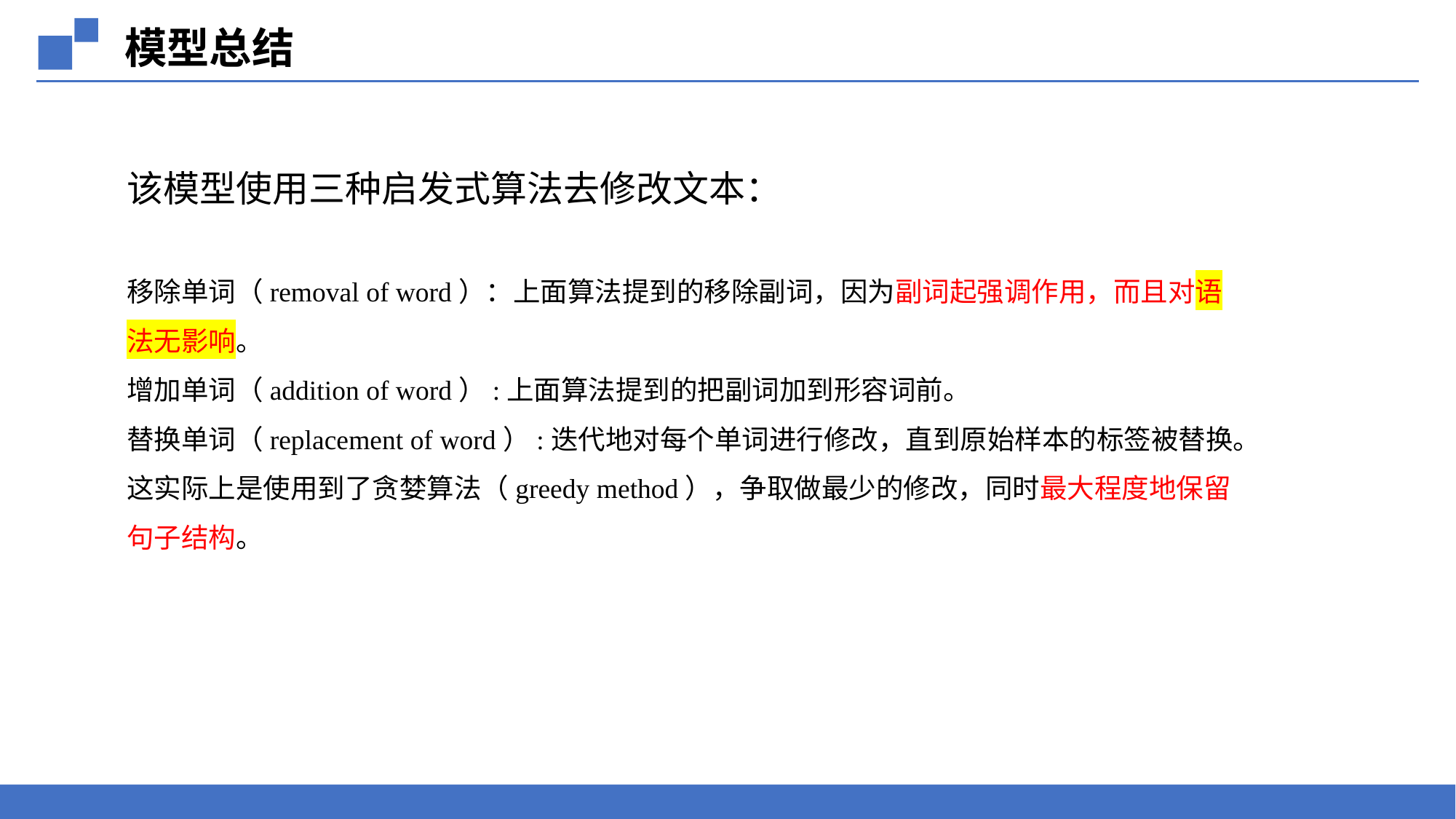

模型总结
该模型使用三种启发式算法去修改文本：

移除单词（removal of word）：上面算法提到的移除副词，因为副词起强调作用，而且对语法无影响。
增加单词（addition of word）:上面算法提到的把副词加到形容词前。
替换单词（replacement of word）:迭代地对每个单词进行修改，直到原始样本的标签被替换。这实际上是使用到了贪婪算法（greedy method），争取做最少的修改，同时最大程度地保留句子结构。